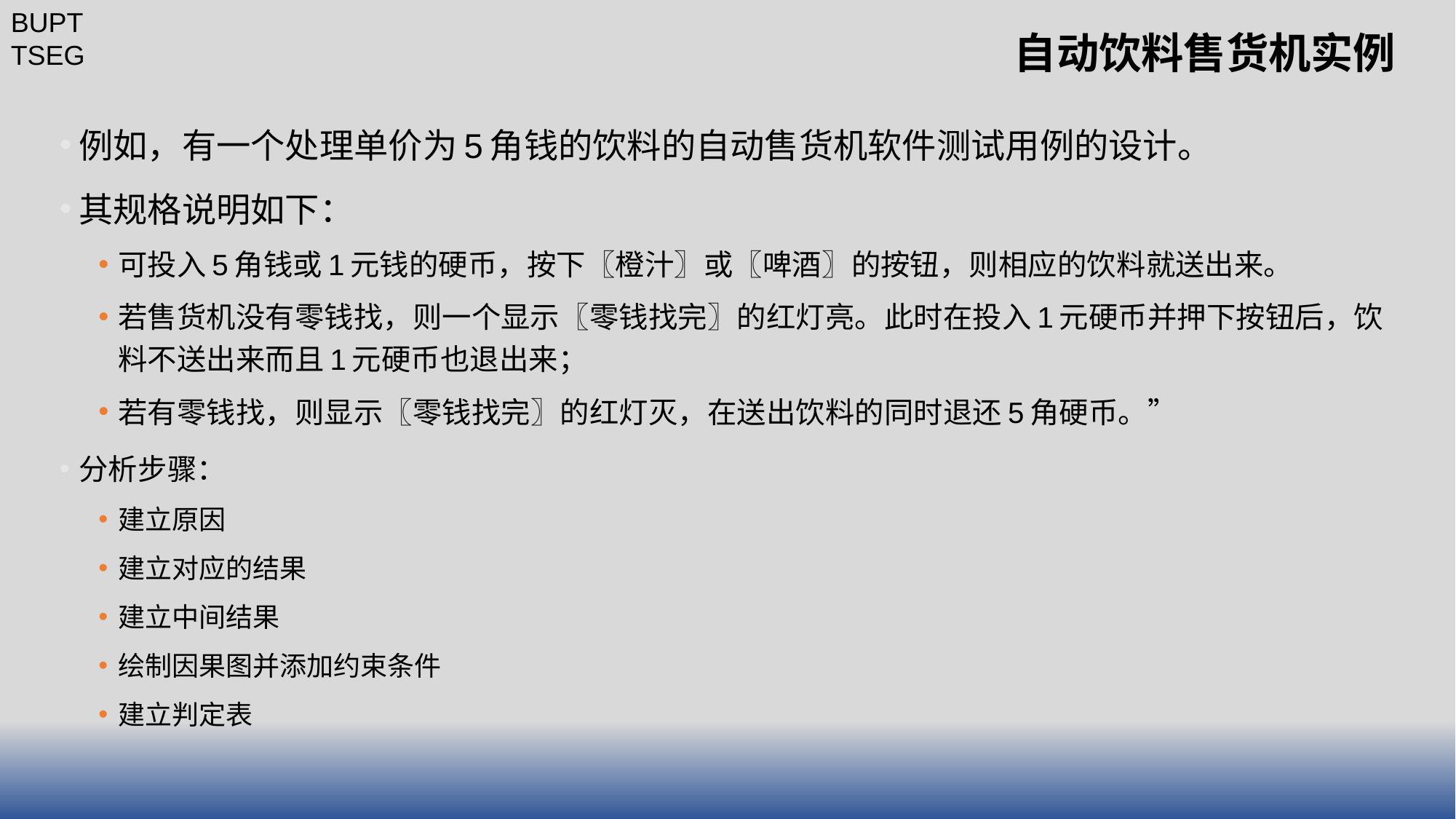

# 自动饮料售货机实例
例如，有一个处理单价为5角钱的饮料的自动售货机软件测试用例的设计。
其规格说明如下：
可投入5角钱或1元钱的硬币，按下〖橙汁〗或〖啤酒〗的按钮，则相应的饮料就送出来。
若售货机没有零钱找，则一个显示〖零钱找完〗的红灯亮。此时在投入1元硬币并押下按钮后，饮料不送出来而且1元硬币也退出来；
若有零钱找，则显示〖零钱找完〗的红灯灭，在送出饮料的同时退还5角硬币。”
分析步骤：
建立原因
建立对应的结果
建立中间结果
绘制因果图并添加约束条件
建立判定表